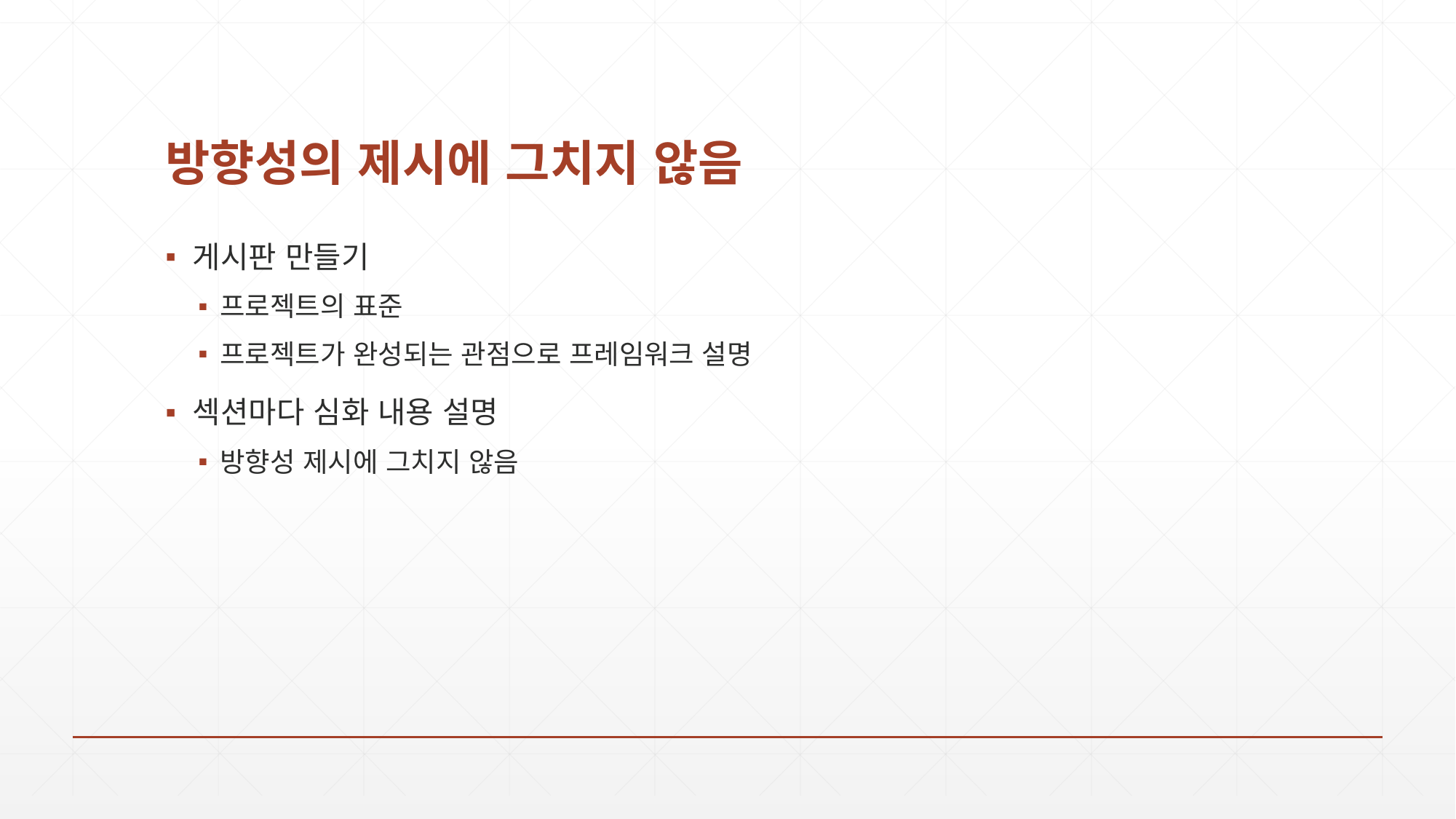

# 방향성의 제시에 그치지 않음
게시판 만들기
프로젝트의 표준
프로젝트가 완성되는 관점으로 프레임워크 설명
섹션마다 심화 내용 설명
방향성 제시에 그치지 않음